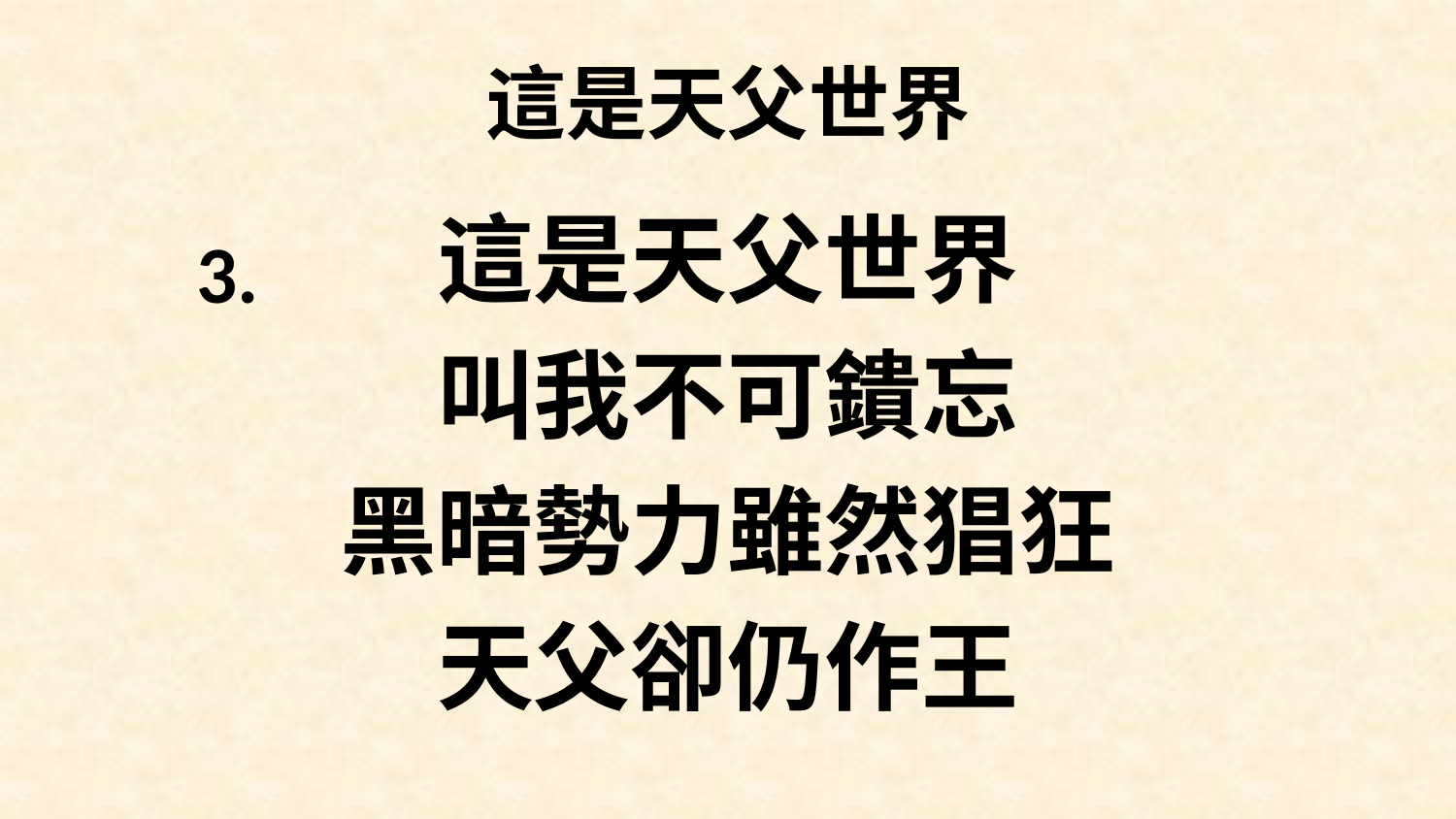

# 這是天父世界
這是天父世界
叫我不可鐀忘
黑暗勢力雖然猖狂
天父卻仍作王
3.